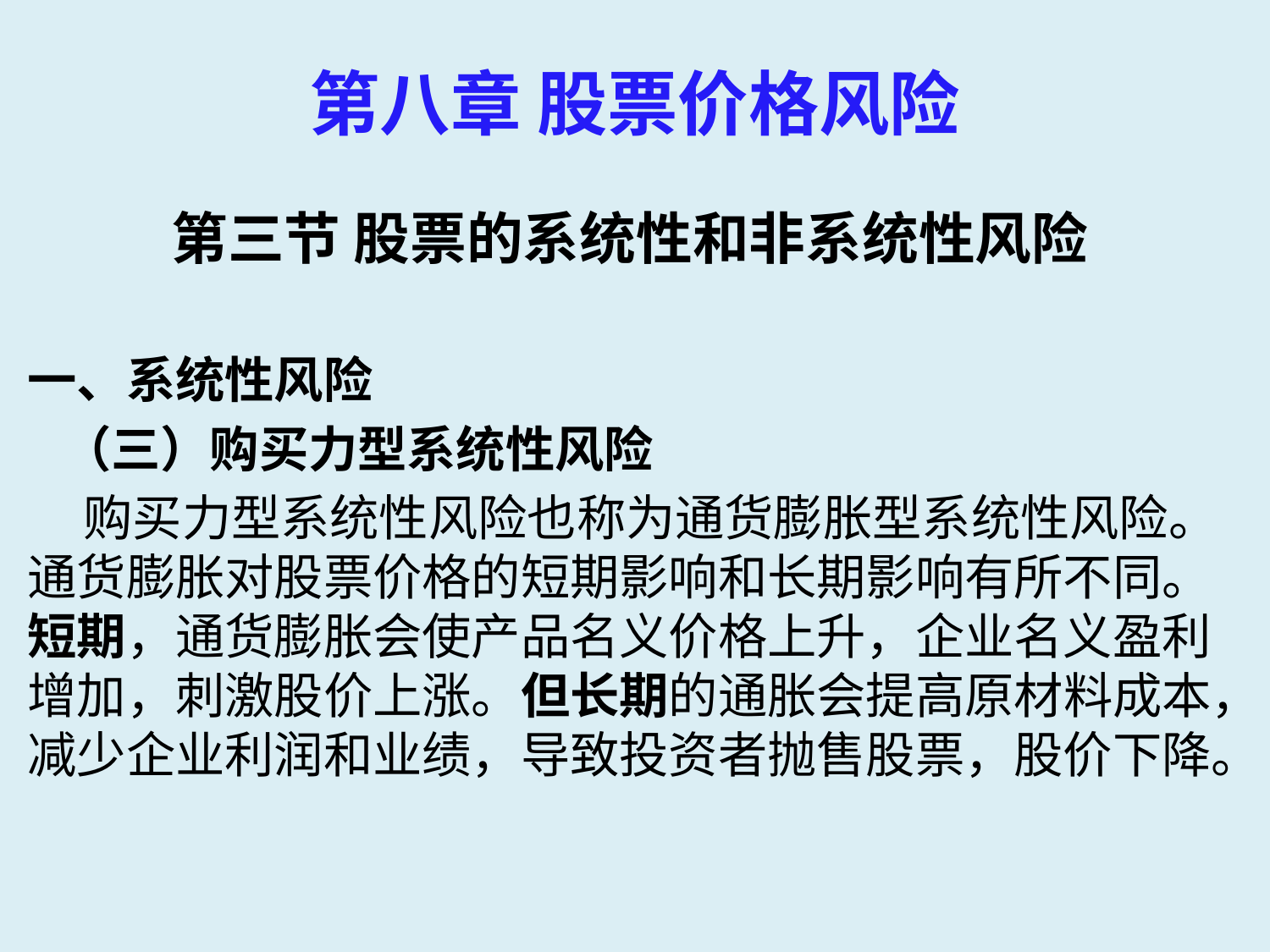

# 第八章 股票价格风险
第三节 股票的系统性和非系统性风险

一、系统性风险
  （三）购买力型系统性风险
    购买力型系统性风险也称为通货膨胀型系统性风险。通货膨胀对股票价格的短期影响和长期影响有所不同。短期，通货膨胀会使产品名义价格上升，企业名义盈利增加，刺激股价上涨。但长期的通胀会提高原材料成本，减少企业利润和业绩，导致投资者抛售股票，股价下降。